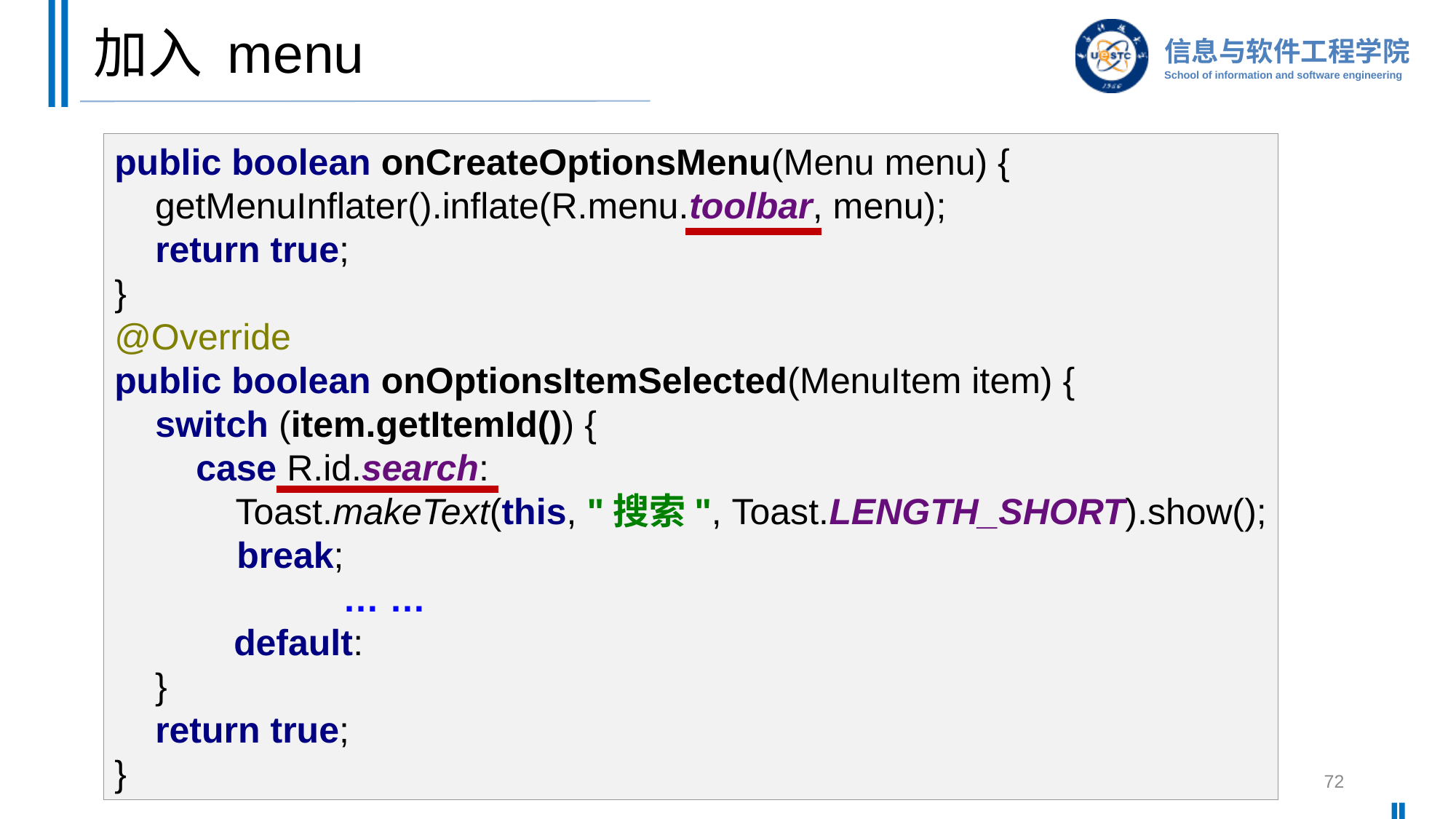

# 加入 menu
public boolean onCreateOptionsMenu(Menu menu) {
    getMenuInflater().inflate(R.menu.toolbar, menu);
    return true;
}
@Override
public boolean onOptionsItemSelected(MenuItem item) {
    switch (item.getItemId()) {
        case R.id.search:
            Toast.makeText(this, "搜索", Toast.LENGTH_SHORT).show();
            break;
		 … …
	 default:
    }
    return true;
}
72